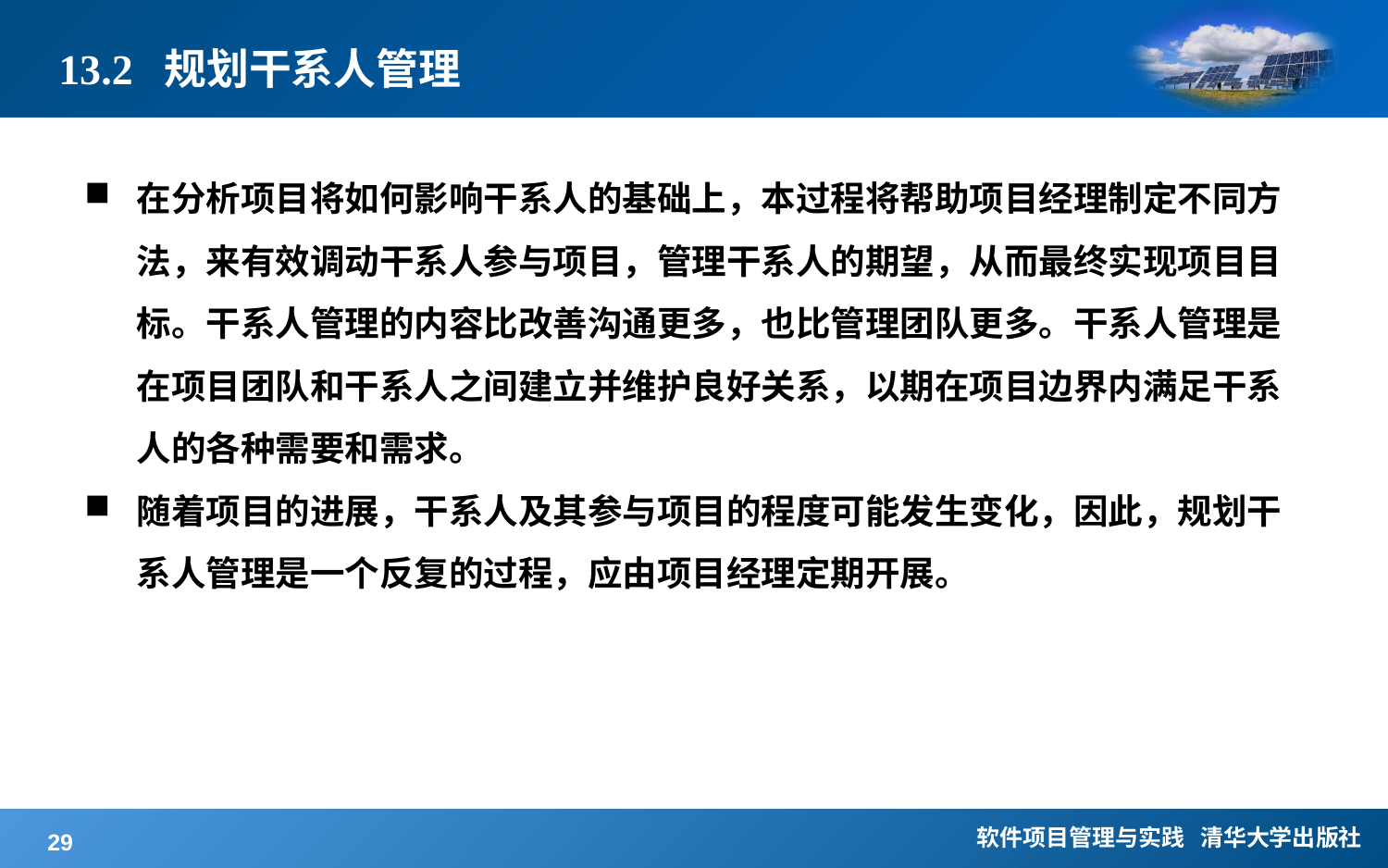

# 13.2  规划干系人管理
在分析项目将如何影响干系人的基础上，本过程将帮助项目经理制定不同方法，来有效调动干系人参与项目，管理干系人的期望，从而最终实现项目目标。干系人管理的内容比改善沟通更多，也比管理团队更多。干系人管理是在项目团队和干系人之间建立并维护良好关系，以期在项目边界内满足干系人的各种需要和需求。
随着项目的进展，干系人及其参与项目的程度可能发生变化，因此，规划干系人管理是一个反复的过程，应由项目经理定期开展。